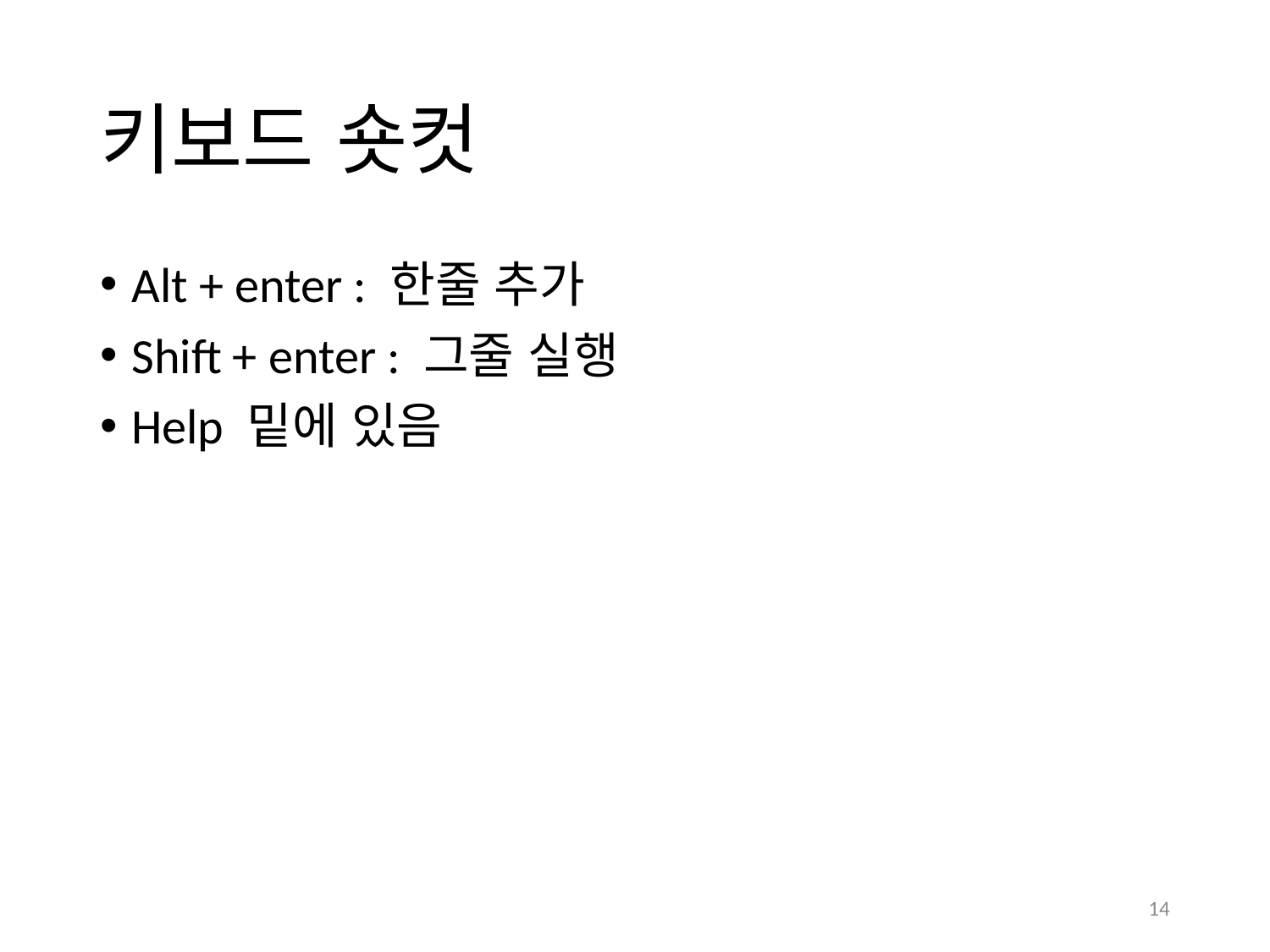

# 키보드 숏컷
Alt + enter : 한줄 추가
Shift + enter : 그줄 실행
Help 밑에 있음
14